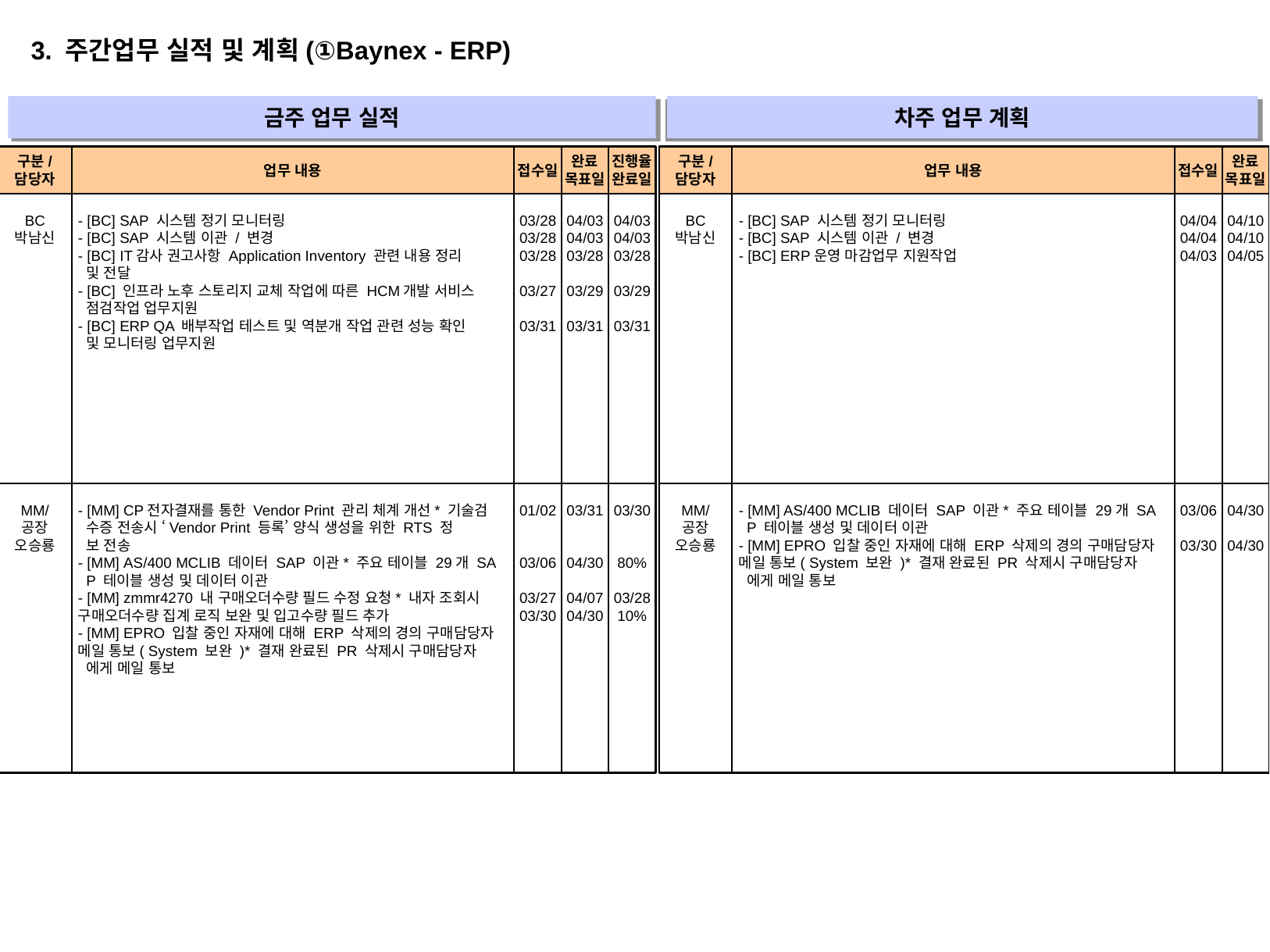

3. 주간업무 실적 및 계획(①Baynex - ERP)
금주 업무 실적
차주 업무 계획
" "
" "
구분/
담당자
업무 내용
접수일
완료
목표일
진행율
완료일
구분/
담당자
업무 내용
접수일
완료
목표일
BC
박남신

- [BC] SAP 시스템 정기 모니터링
- [BC] SAP 시스템 이관 / 변경
- [BC] IT감사 권고사항 Application Inventory 관련 내용 정리
  및 전달
- [BC] 인프라 노후 스토리지 교체 작업에 따른 HCM개발 서비스
  점검작업 업무지원
- [BC] ERP QA 배부작업 테스트 및 역분개 작업 관련 성능 확인
  및 모니터링 업무지원
03/28
03/28
03/28
03/27
03/31
04/03
04/03
03/28
03/29
03/31
04/03
04/03
03/28
03/29
03/31
BC
박남신

- [BC] SAP 시스템 정기 모니터링
- [BC] SAP 시스템 이관 / 변경
- [BC] ERP운영 마감업무 지원작업
04/04
04/04
04/03
04/10
04/10
04/05
MM/
공장
오승룡

- [MM] CP전자결재를 통한 Vendor Print 관리 체계 개선* 기술검
  수증 전송시 ‘Vendor Print 등록’ 양식 생성을 위한 RTS 정
  보 전송
- [MM] AS/400 MCLIB 데이터 SAP 이관* 주요 테이블 29개 SA
  P 테이블 생성 및 데이터 이관
- [MM] zmmr4270 내 구매오더수량 필드 수정 요청* 내자 조회시 구매오더수량 집계 로직 보완 및 입고수량 필드 추가
- [MM] EPRO 입찰 중인 자재에 대해 ERP 삭제의 경의 구매담당자 메일 통보( System 보완 )* 결재 완료된 PR 삭제시 구매담당자
  에게 메일 통보
01/02
03/06
03/27
03/30
03/31
04/30
04/07
04/30
03/30
80%
03/28
10%
MM/
공장
오승룡

- [MM] AS/400 MCLIB 데이터 SAP 이관* 주요 테이블 29개 SA
  P 테이블 생성 및 데이터 이관
- [MM] EPRO 입찰 중인 자재에 대해 ERP 삭제의 경의 구매담당자 메일 통보( System 보완 )* 결재 완료된 PR 삭제시 구매담당자
  에게 메일 통보
03/06
03/30
04/30
04/30